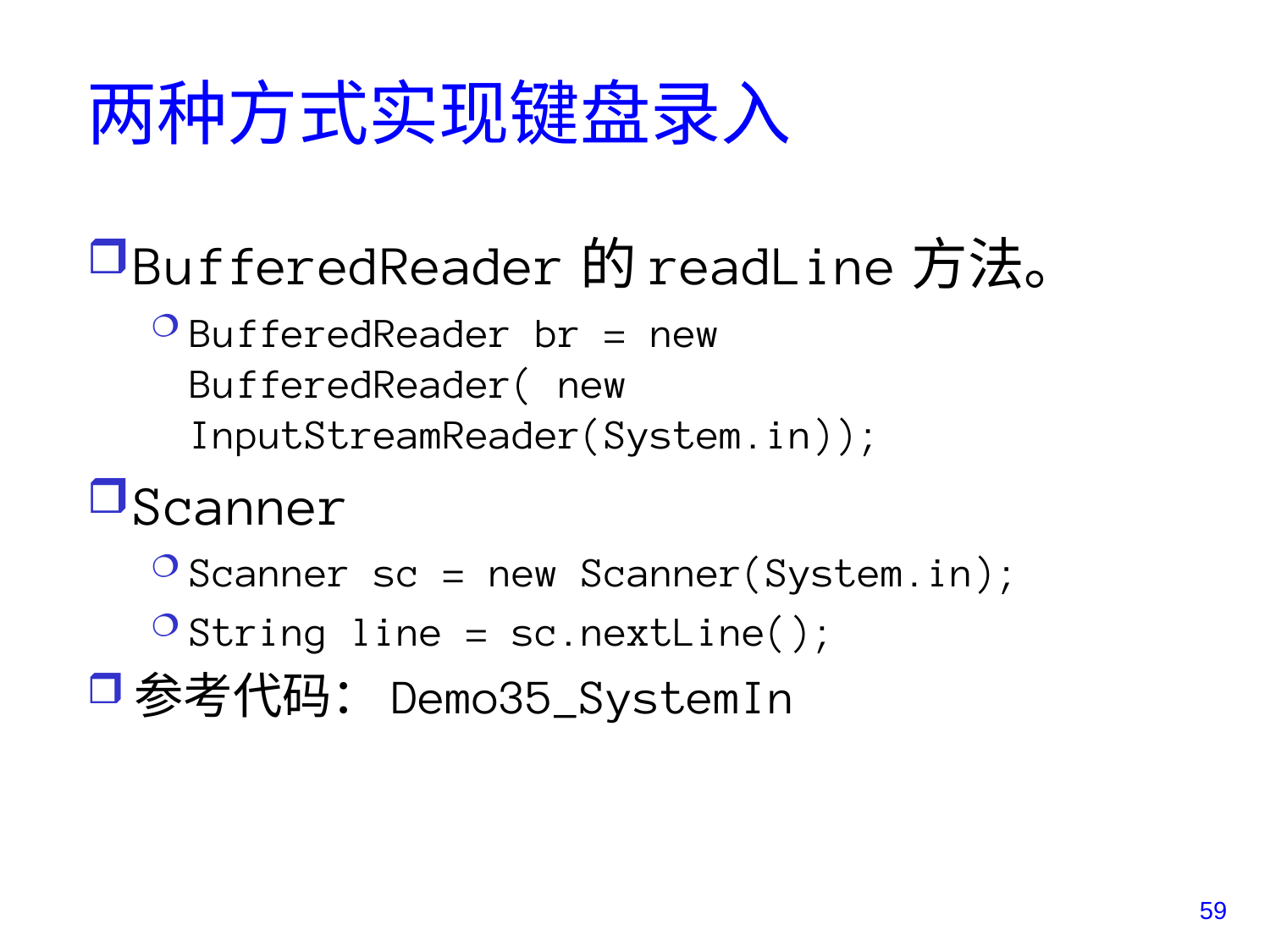

# 两种方式实现键盘录入
BufferedReader的readLine方法。
BufferedReader br = new BufferedReader( new InputStreamReader(System.in));
Scanner
Scanner sc = new Scanner(System.in);
String line = sc.nextLine();
参考代码：Demo35_SystemIn
59